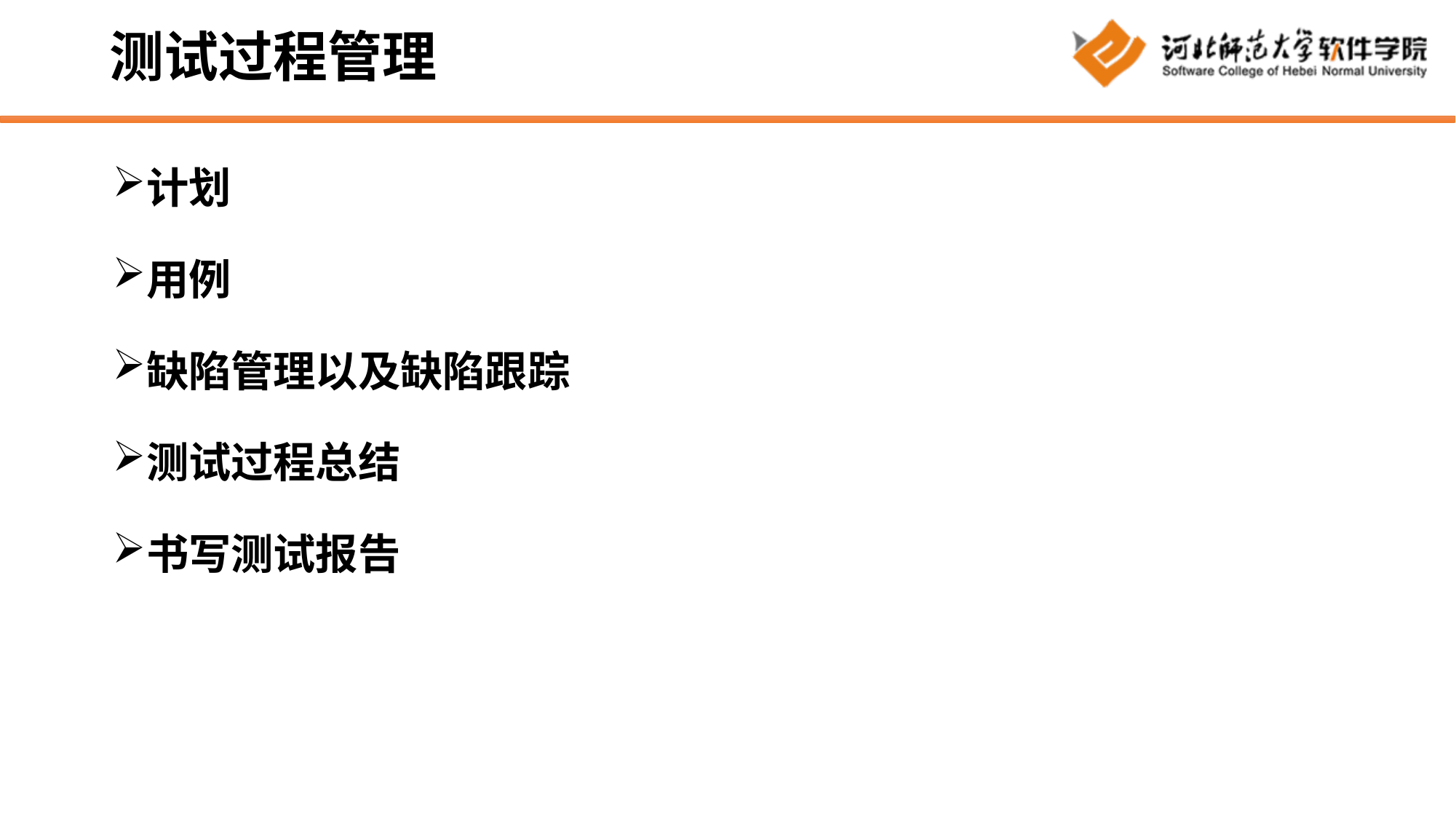

# 测试过程管理
计划
用例
缺陷管理以及缺陷跟踪
测试过程总结
书写测试报告